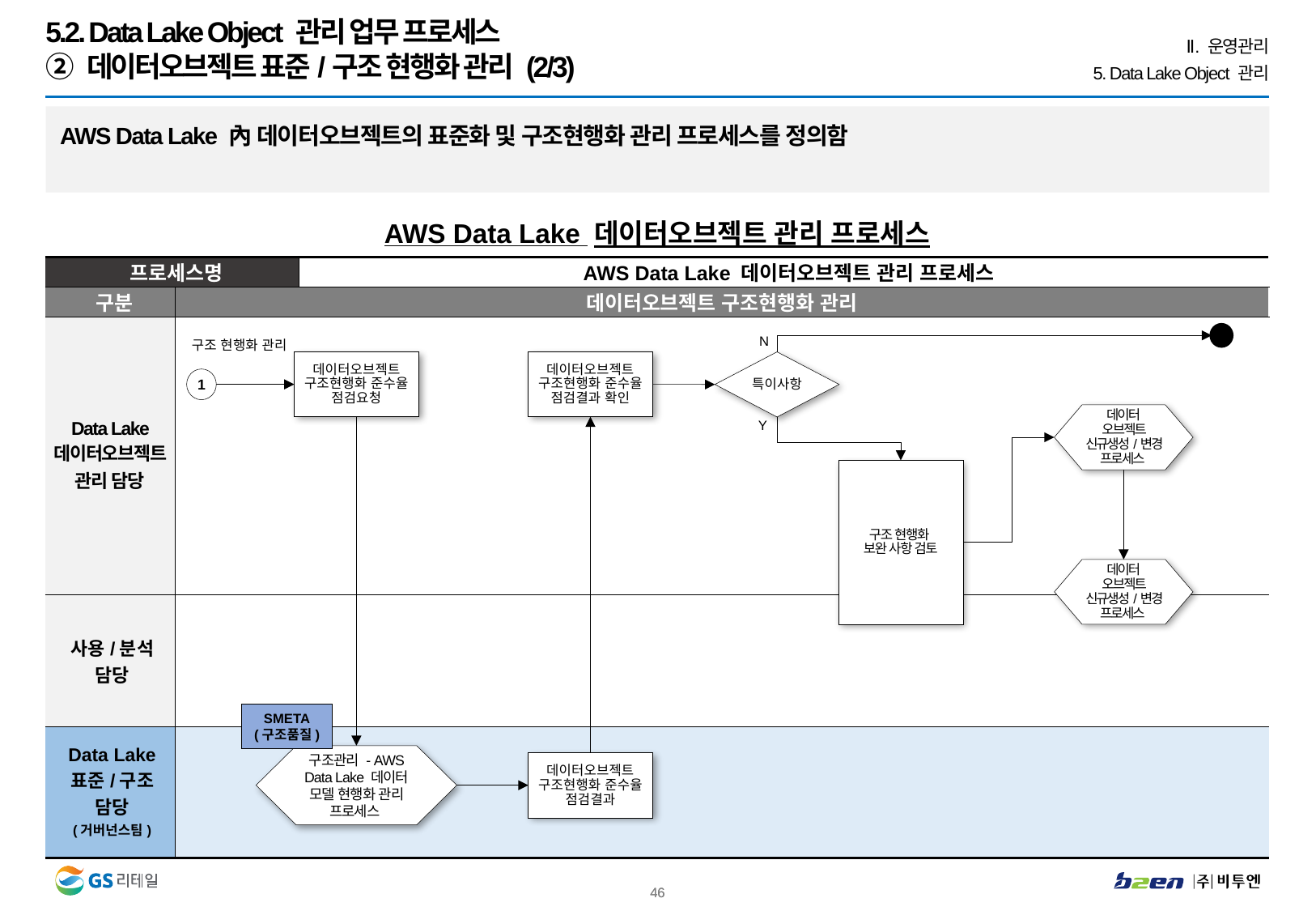

5.2. Data Lake Object 관리 업무 프로세스
② 데이터오브젝트 표준/구조 현행화 관리 (2/3)
Ⅱ. 운영관리
5. Data Lake Object 관리
AWS Data Lake 內 데이터오브젝트의 표준화 및 구조현행화 관리 프로세스를 정의함
AWS Data Lake 데이터오브젝트 관리 프로세스
| 프로세스명 |  | AWS Data Lake 데이터오브젝트 관리 프로세스 |
| --- | --- | --- |
| 구분 | 데이터오브젝트 구조현행화 관리 |  |
| Data Lake 데이터오브젝트 관리 담당 |  |  |
| 사용/분석 담당 |  |  |
| Data Lake 표준/구조 담당 (거버넌스팀) |  |  |

N
구조 현행화 관리
데이터오브젝트 구조현행화 준수율 점검요청
데이터오브젝트 구조현행화 준수율 점검결과 확인
특이사항
1
데이터
오브젝트 신규생성/변경 프로세스
Y
구조 현행화
보완 사항 검토
데이터
오브젝트 신규생성/변경 프로세스
SMETA
(구조품질)
구조관리 - AWS Data Lake 데이터 모델 현행화 관리 프로세스
데이터오브젝트 구조현행화 준수율 점검결과
46
46